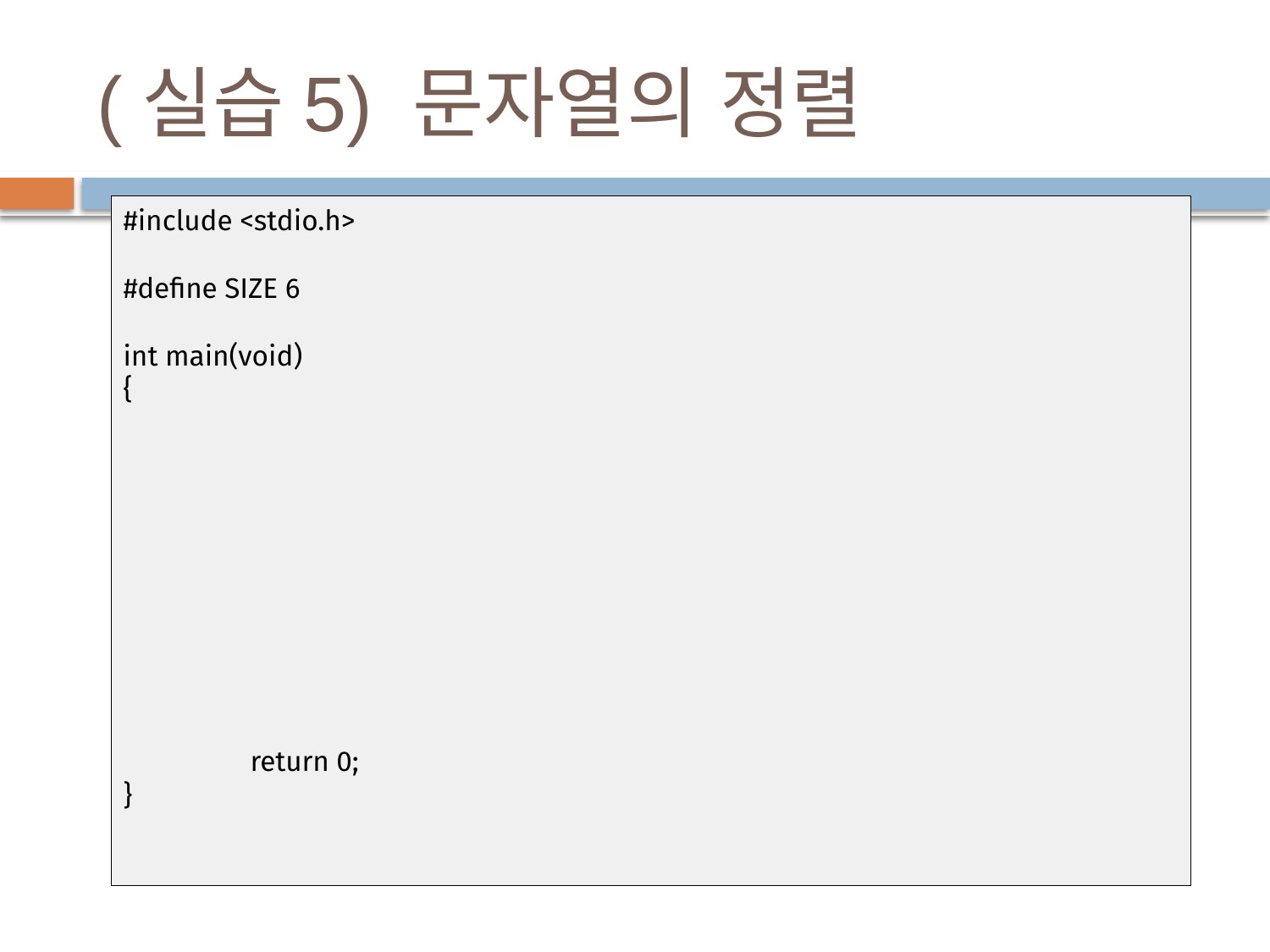

# (실습5) 문자열의 정렬
#include <stdio.h>

#define SIZE 6

int main(void)
{

	return 0;
}